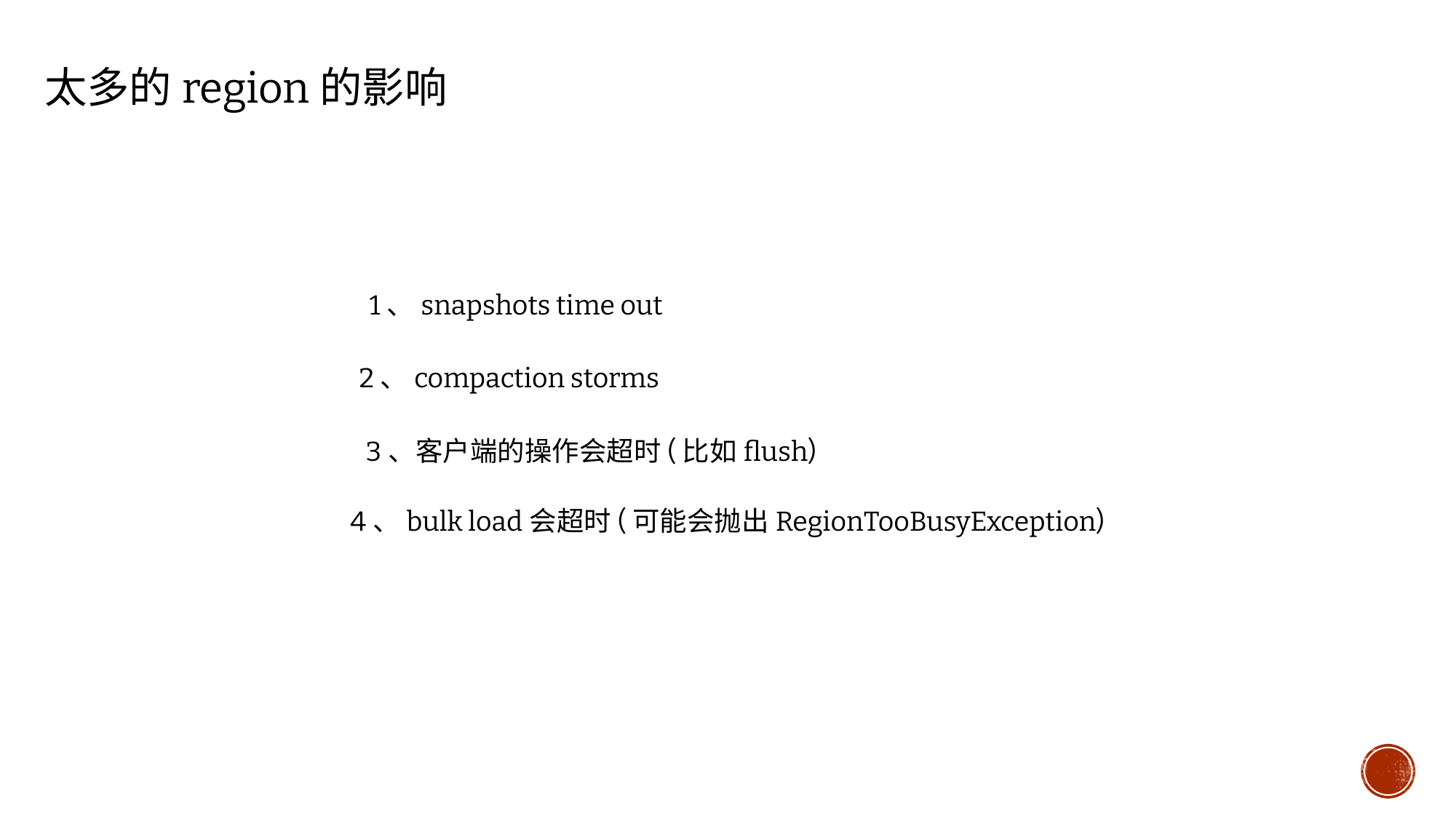

太多的region的影响
1、snapshots time out
2、compaction storms
3、客户端的操作会超时(比如flush)
4、bulk load会超时(可能会抛出RegionTooBusyException)